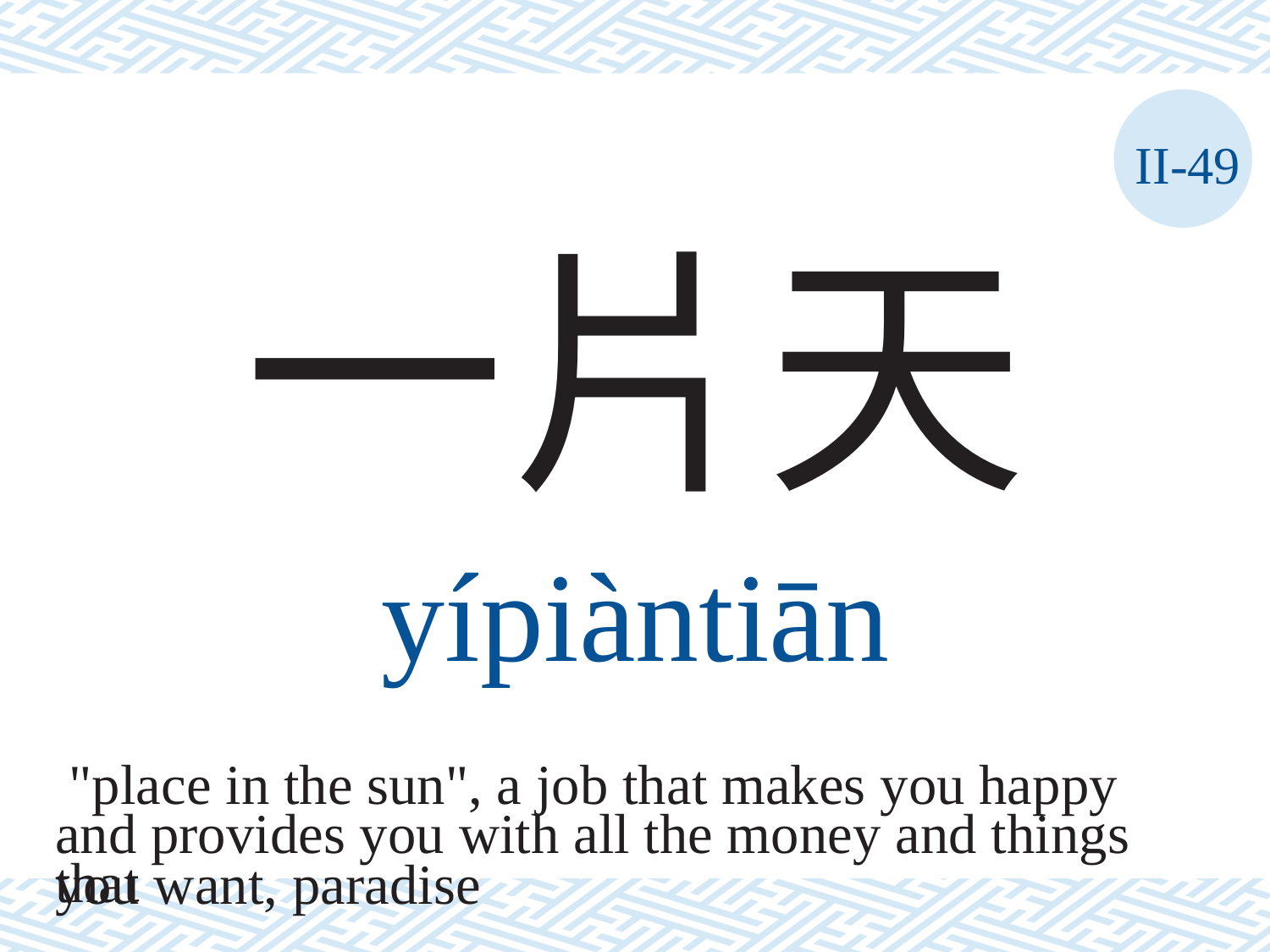

II-49
一片天
yípiàntiān
"place in the sun", a job that makes you happy and provides you with all the money and things that
you want, paradise